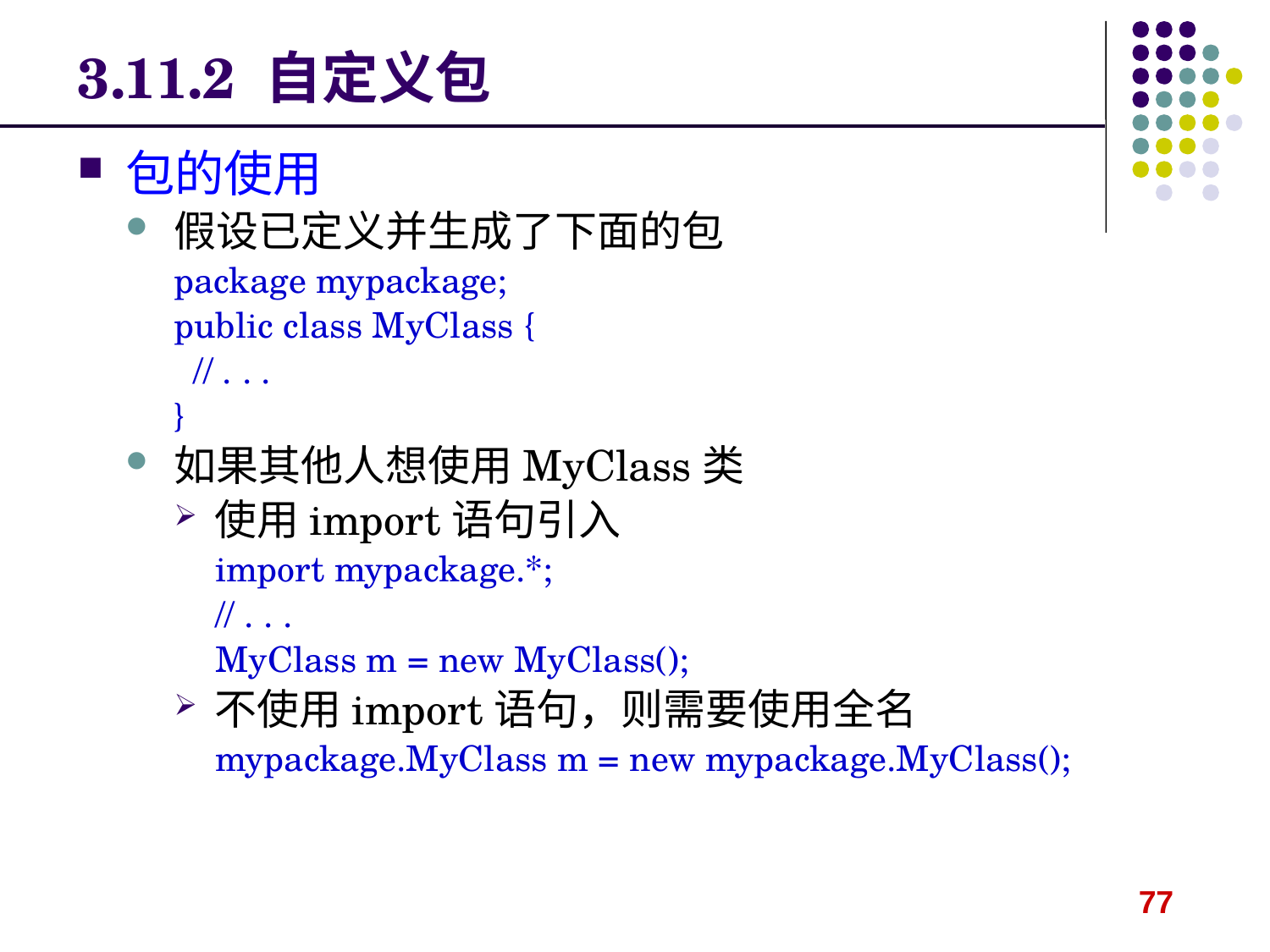

# 3.11.2 自定义包
包的使用
假设已定义并生成了下面的包
package mypackage;
public class MyClass {
  // . . .
}
如果其他人想使用MyClass类
使用import语句引入
import mypackage.*;
// . . .
MyClass m = new MyClass();
不使用import语句，则需要使用全名
mypackage.MyClass m = new mypackage.MyClass();